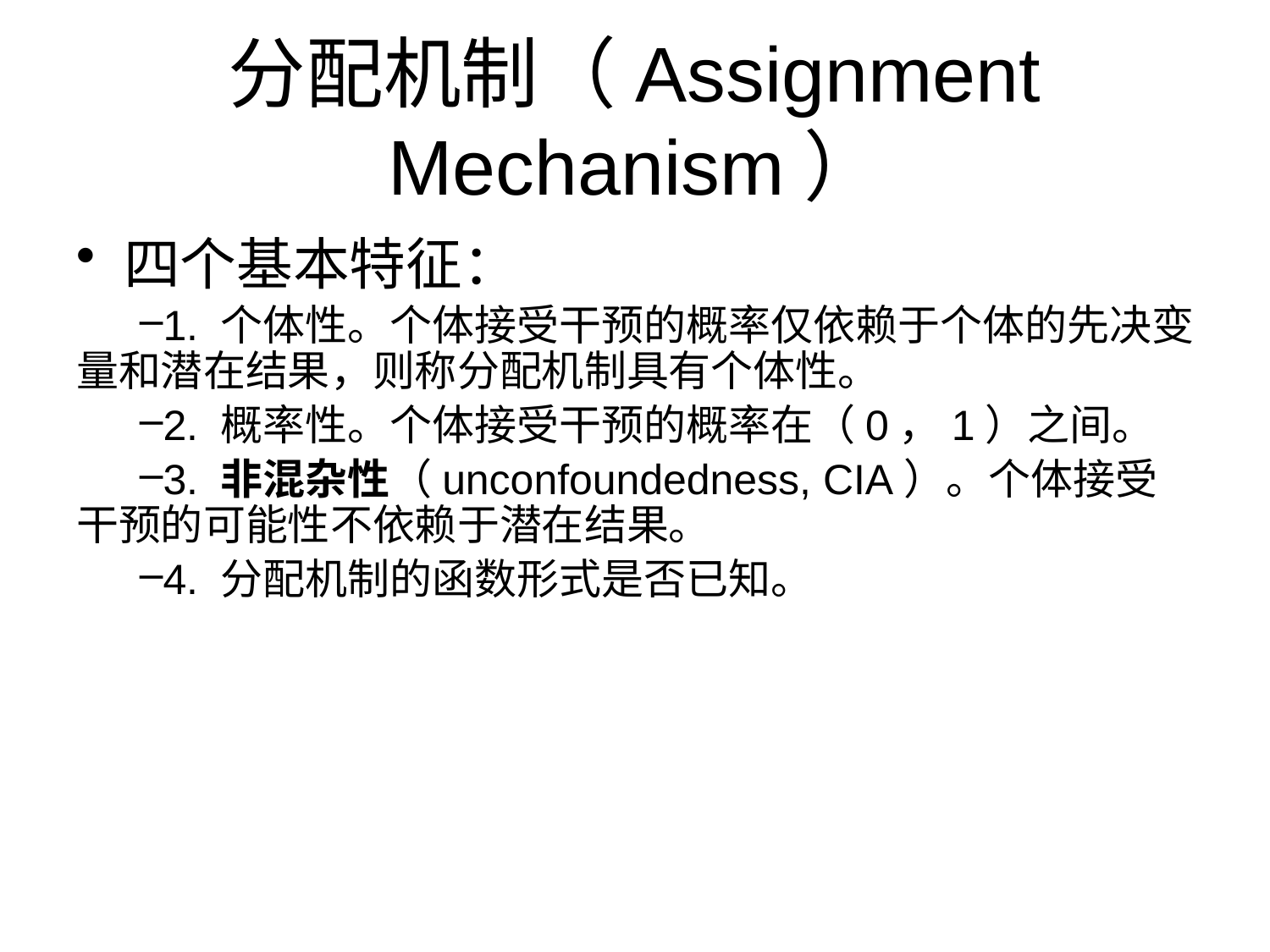

# 分配机制（Assignment Mechanism）
四个基本特征：
1. 个体性。个体接受干预的概率仅依赖于个体的先决变量和潜在结果，则称分配机制具有个体性。
2. 概率性。个体接受干预的概率在（0，1）之间。
3. 非混杂性（unconfoundedness, CIA）。个体接受干预的可能性不依赖于潜在结果。
4. 分配机制的函数形式是否已知。